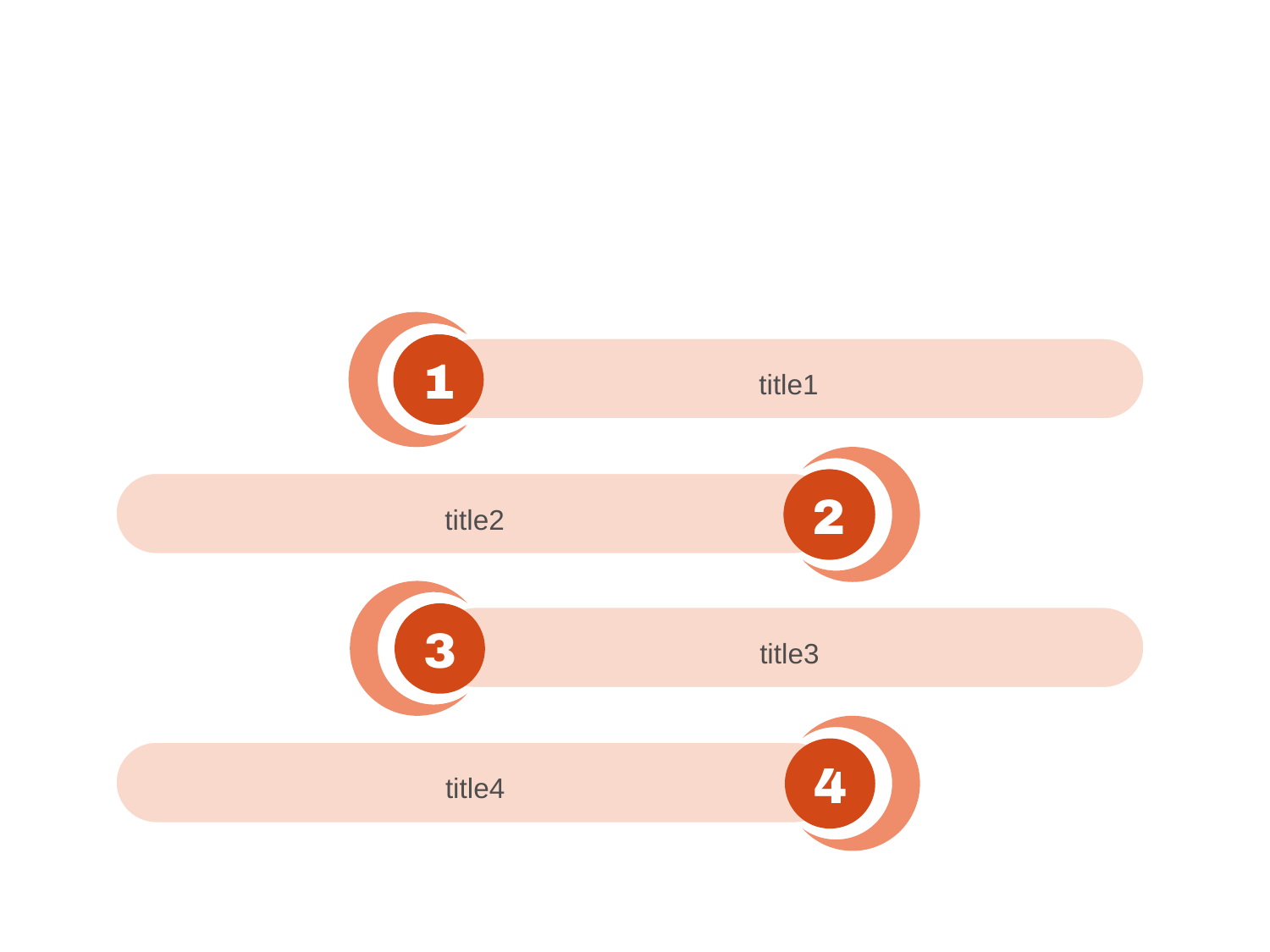

1
1
title1
请在此处输入您的文本

2
2
title2
请在此处输入您的文本

3
title3

4
title4